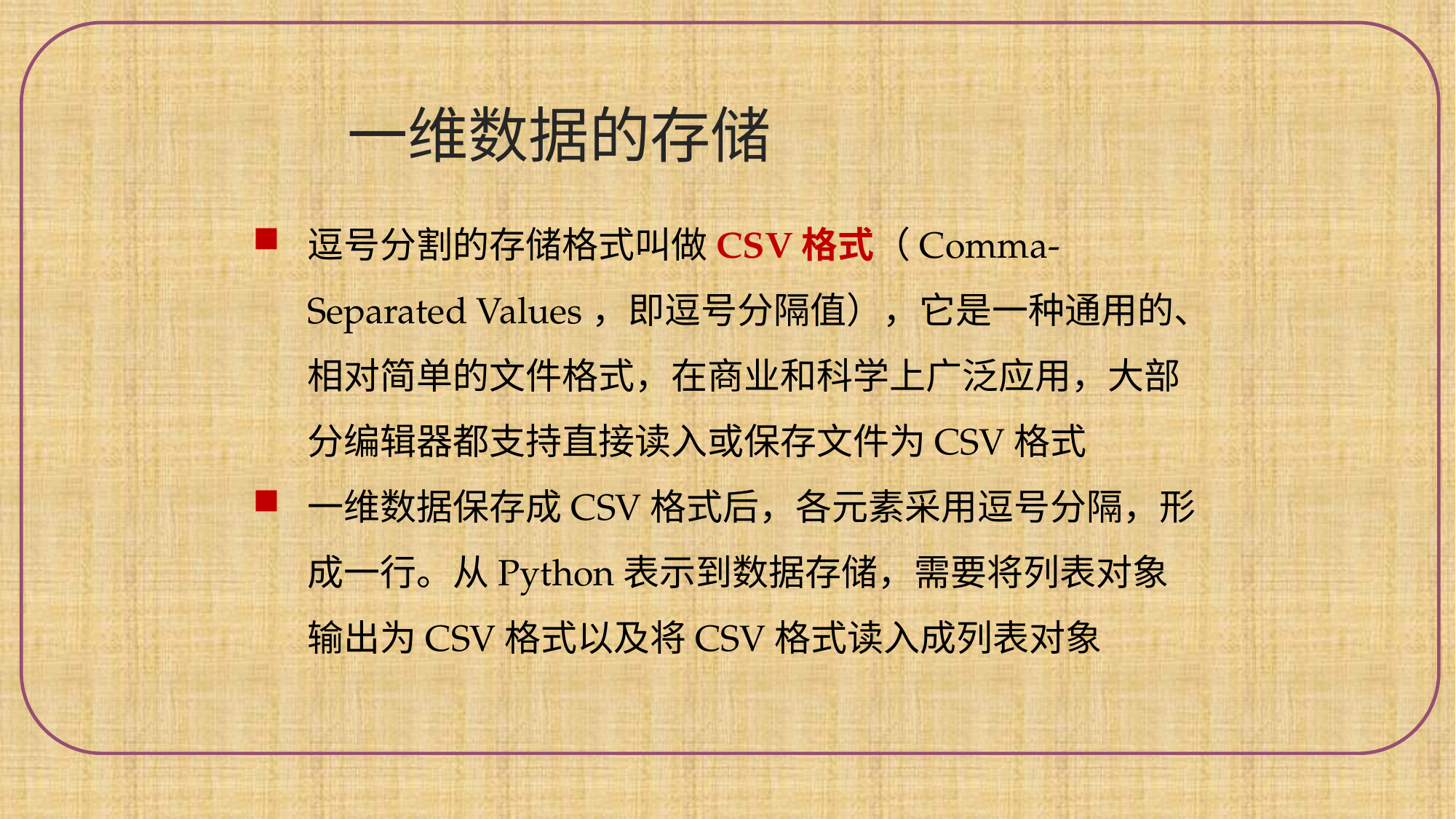

一维数据的存储
逗号分割的存储格式叫做CSV格式（Comma-Separated Values，即逗号分隔值），它是一种通用的、相对简单的文件格式，在商业和科学上广泛应用，大部分编辑器都支持直接读入或保存文件为CSV格式
一维数据保存成CSV格式后，各元素采用逗号分隔，形成一行。从Python表示到数据存储，需要将列表对象输出为CSV格式以及将CSV格式读入成列表对象